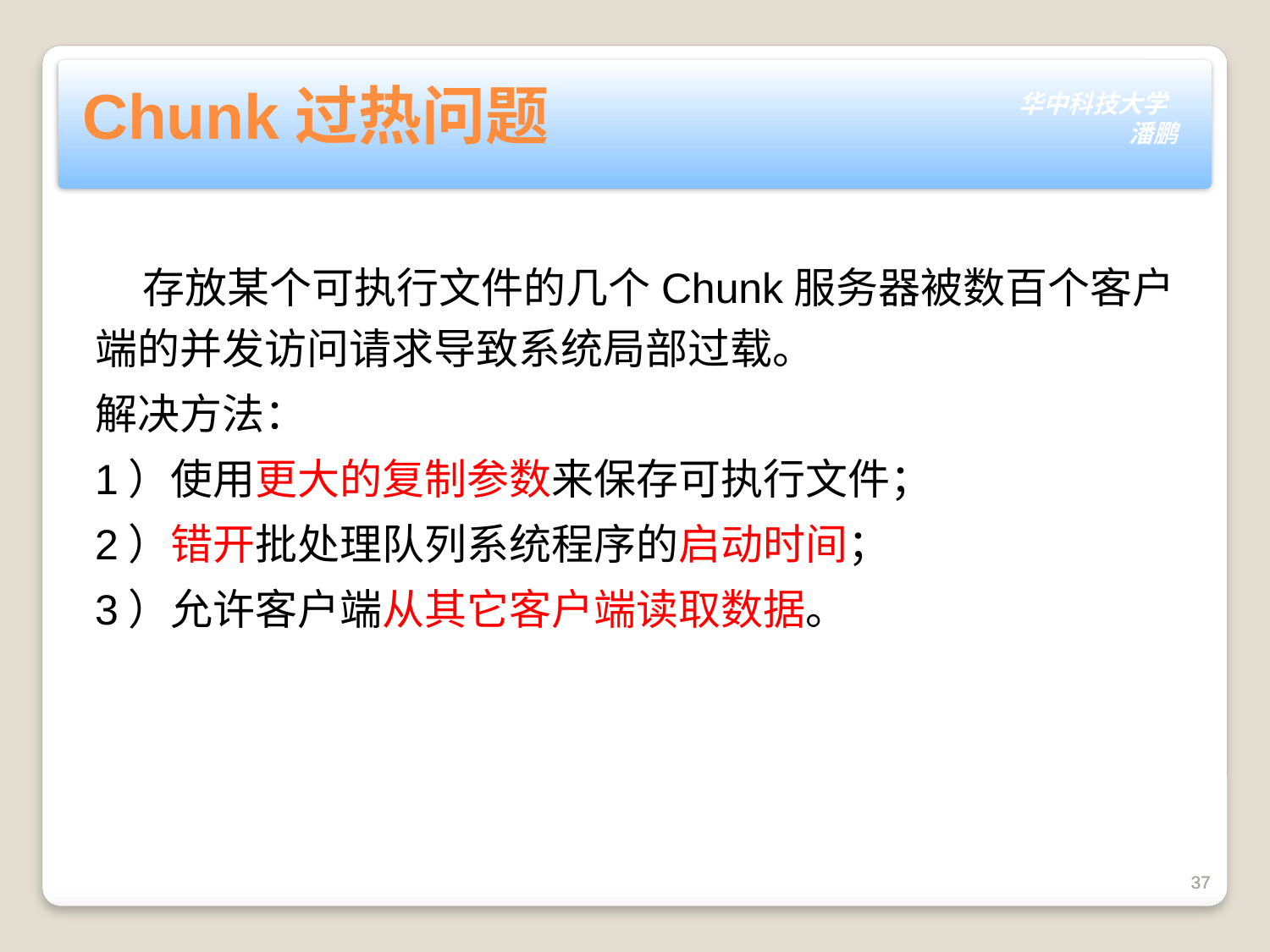

Chunk过热问题
    存放某个可执行文件的几个Chunk服务器被数百个客户端的并发访问请求导致系统局部过载。
解决方法：
1）使用更大的复制参数来保存可执行文件；
2）错开批处理队列系统程序的启动时间；
3）允许客户端从其它客户端读取数据。
37
37